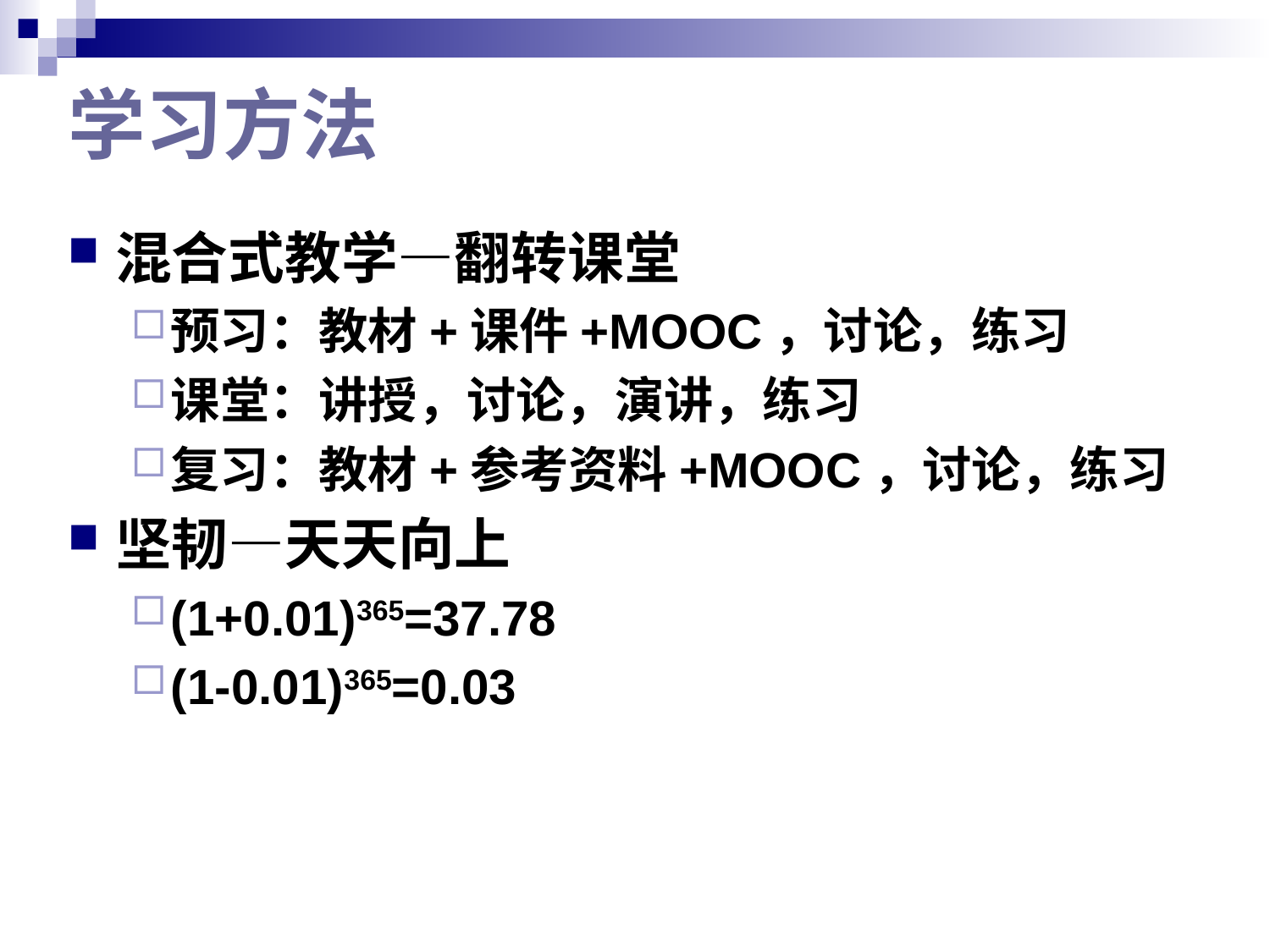

# 学习方法
混合式教学—翻转课堂
预习：教材+课件+MOOC，讨论，练习
课堂：讲授，讨论，演讲，练习
复习：教材+参考资料+MOOC，讨论，练习
坚韧—天天向上
(1+0.01)365=37.78
(1-0.01)365=0.03